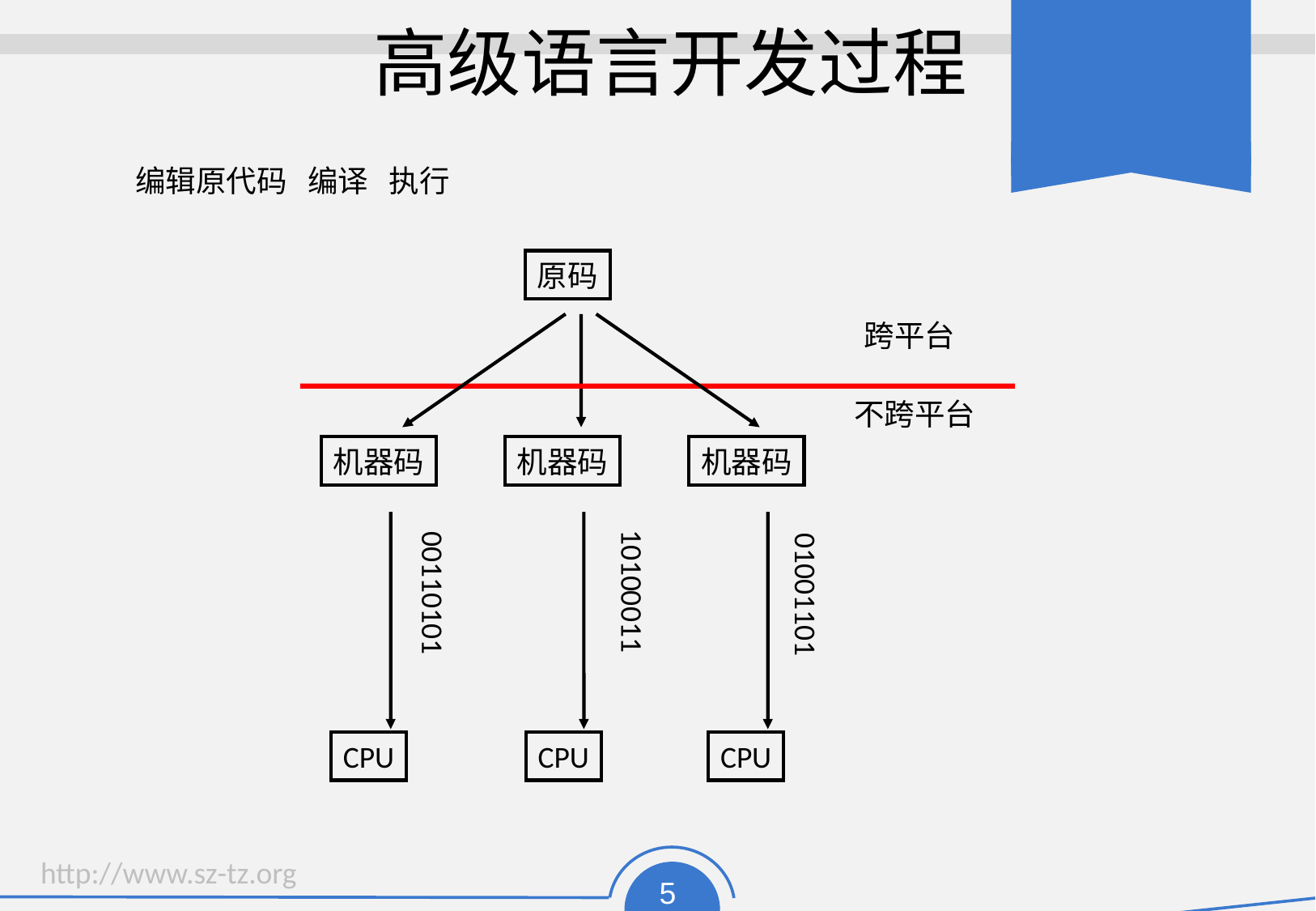

# 高级语言开发过程
编辑原代码   编译   执行
原码
跨平台

不跨平台
机器码
机器码
机器码

10100011
00110101
01001101
CPU
CPU
CPU